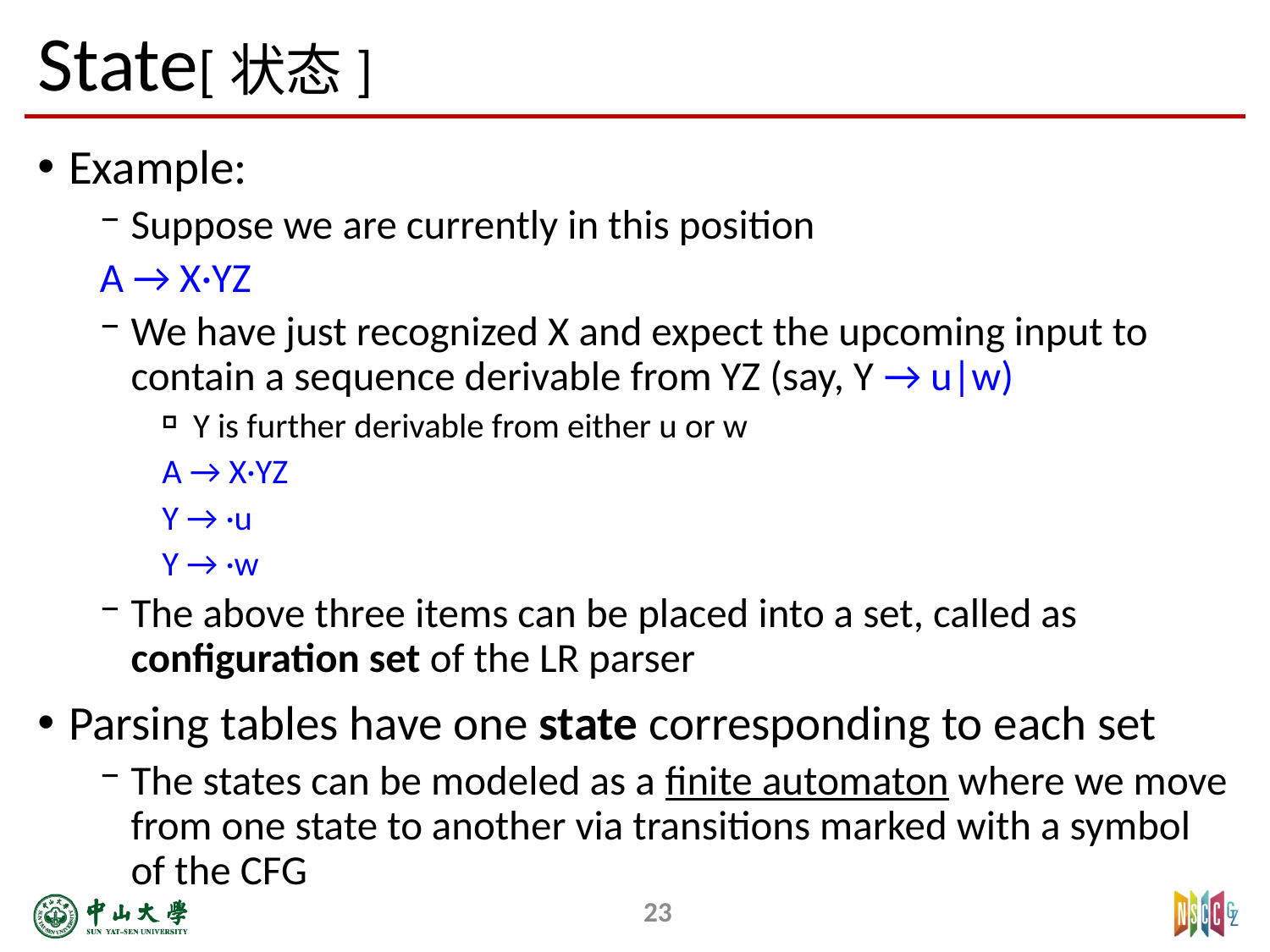

# State[状态]
Example:
Suppose we are currently in this position
	A → X·YZ
We have just recognized X and expect the upcoming input to contain a sequence derivable from YZ (say, Y → u|w)
Y is further derivable from either u or w
	A → X·YZ
	Y → ·u
	Y → ·w
The above three items can be placed into a set, called as configuration set of the LR parser
Parsing tables have one state corresponding to each set
The states can be modeled as a finite automaton where we move from one state to another via transitions marked with a symbol of the CFG
23